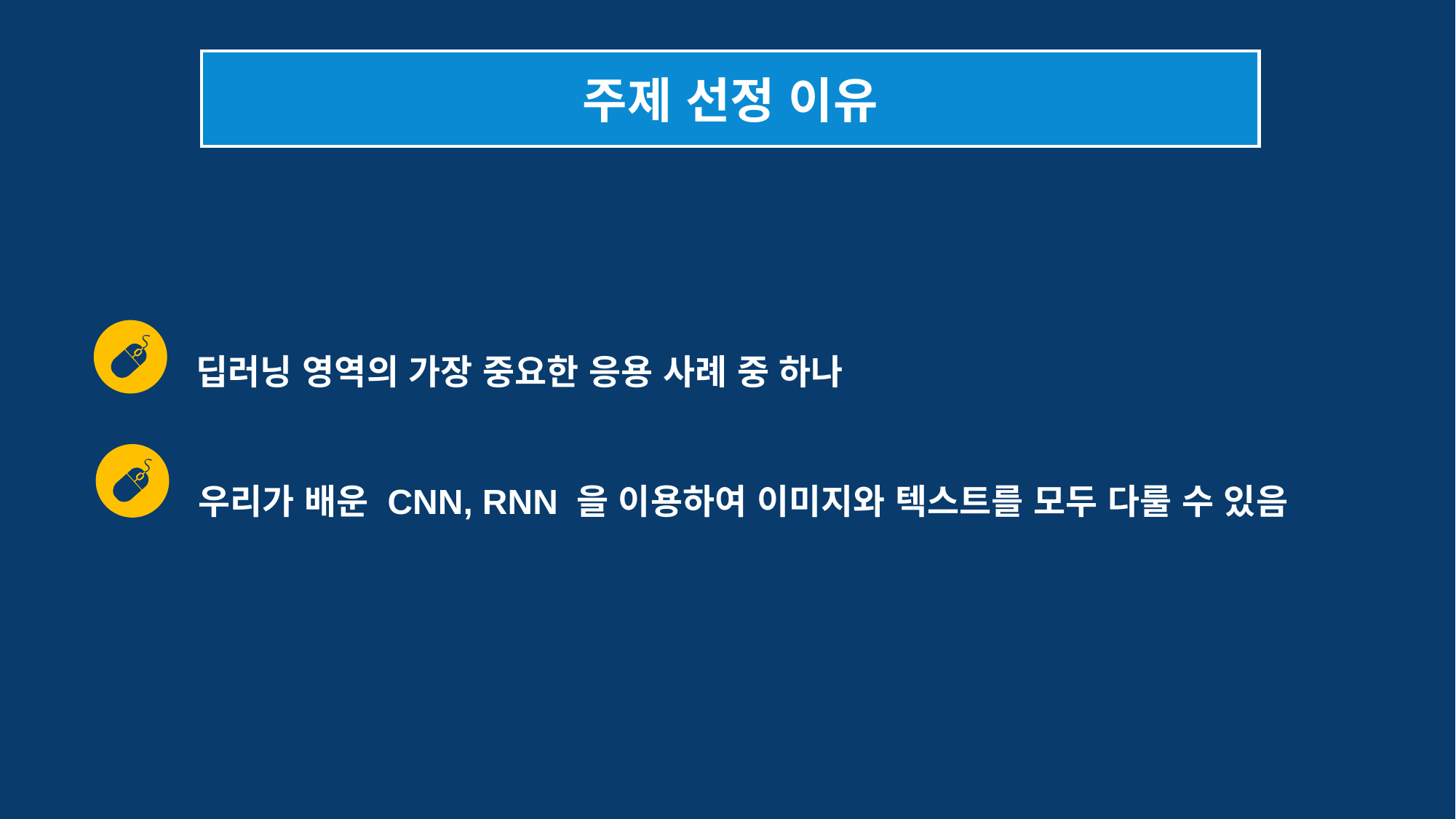

주제 선정 이유

딥러닝 영역의 가장 중요한 응용 사례 중 하나

우리가 배운 CNN, RNN 을 이용하여 이미지와 텍스트를 모두 다룰 수 있음